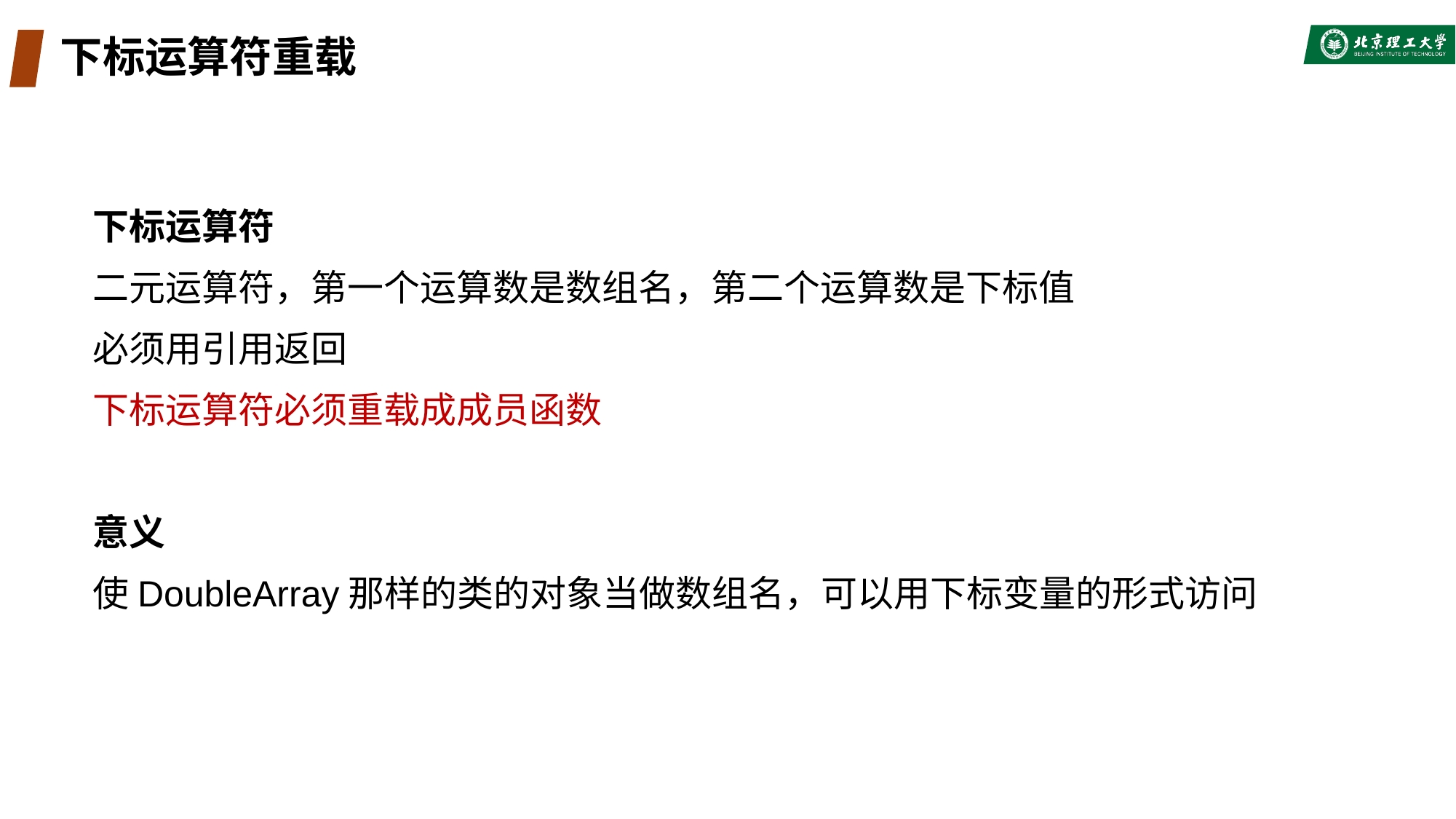

# 下标运算符重载
下标运算符
二元运算符，第一个运算数是数组名，第二个运算数是下标值
必须用引用返回
下标运算符必须重载成成员函数

意义
使DoubleArray那样的类的对象当做数组名，可以用下标变量的形式访问